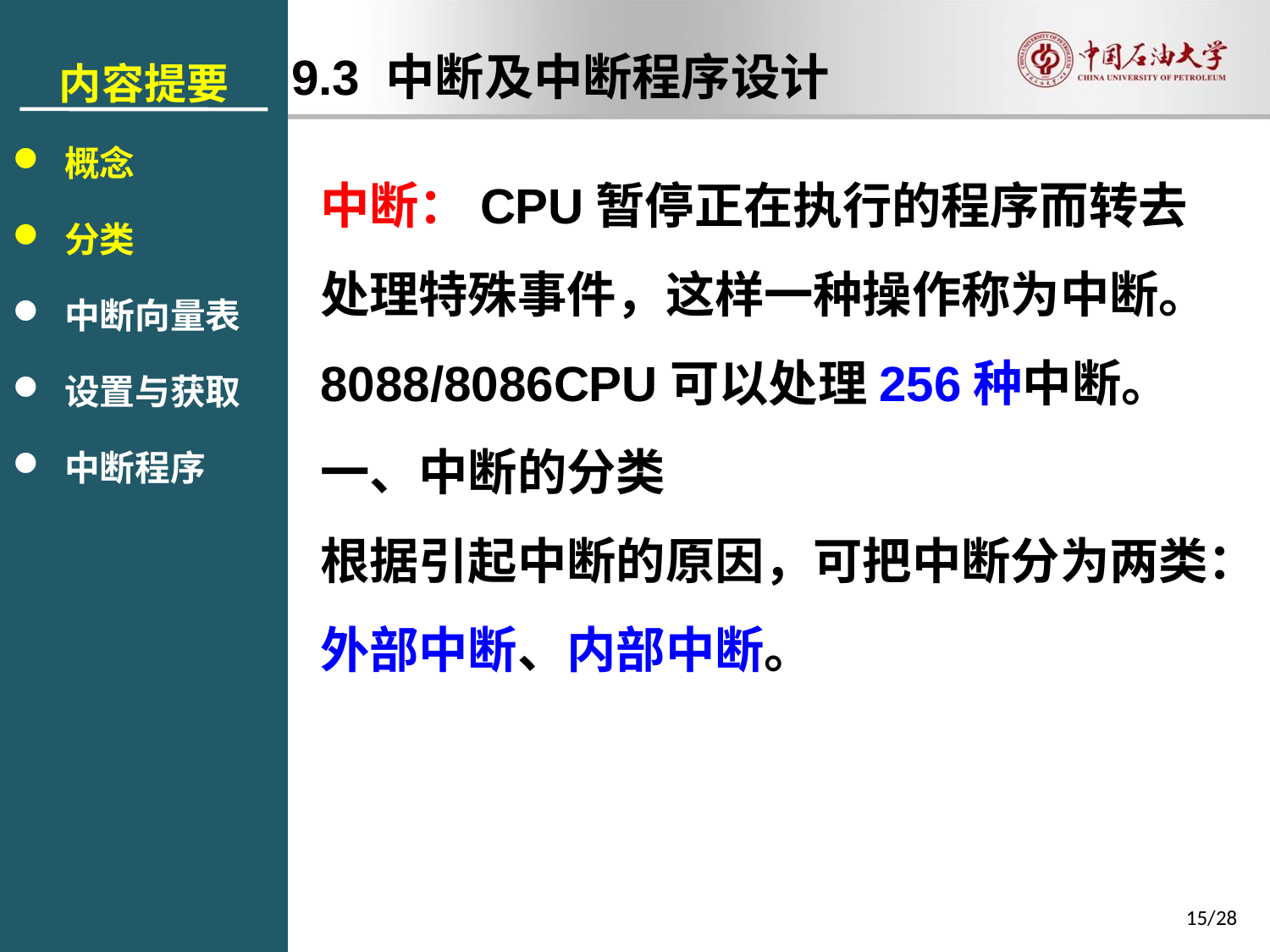

内容提要
 概念
 分类
 中断向量表
 设置与获取
 中断程序
9.3 中断及中断程序设计
中断：CPU暂停正在执行的程序而转去处理特殊事件，这样一种操作称为中断。
8088/8086CPU可以处理256种中断。
一、中断的分类
根据引起中断的原因，可把中断分为两类：
外部中断、内部中断。
15/28